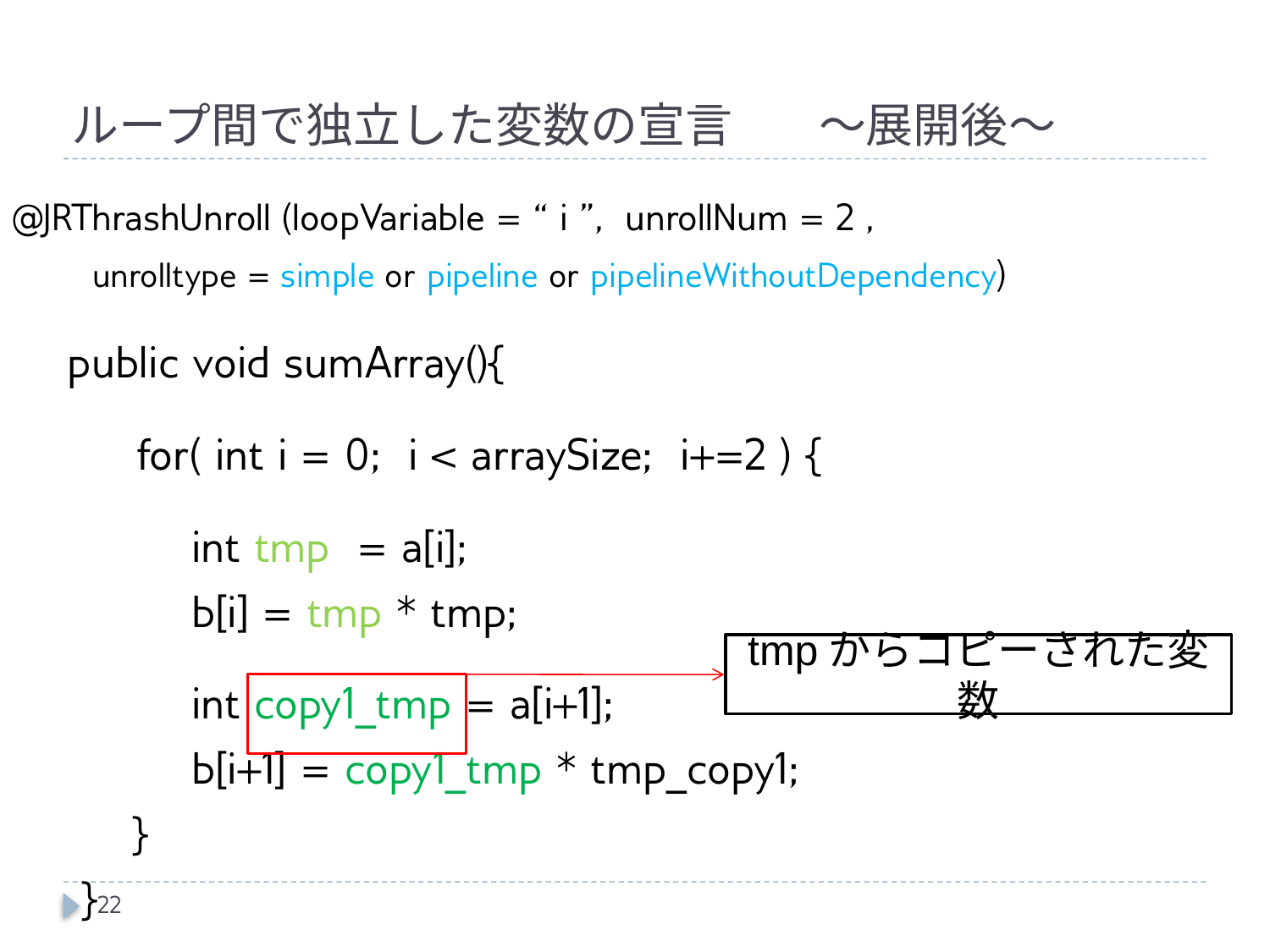

# ループ間で独立した変数の宣言  	～展開後～

@JRThrashUnroll (loopVariable = “ i ”,  unrollNum = 2 ,
			    unrolltype = simple or pipeline or pipelineWithoutDependency)

    public void sumArray(){

         for( int i = 0;  i < arraySize;  i+=2 ) {

             int tmp  = a[i];
             b[i] = tmp * tmp;

             int copy1_tmp = a[i+1];
             b[i+1] = copy1_tmp * tmp_copy1;
	      }
     }
tmpからコピーされた変数

22